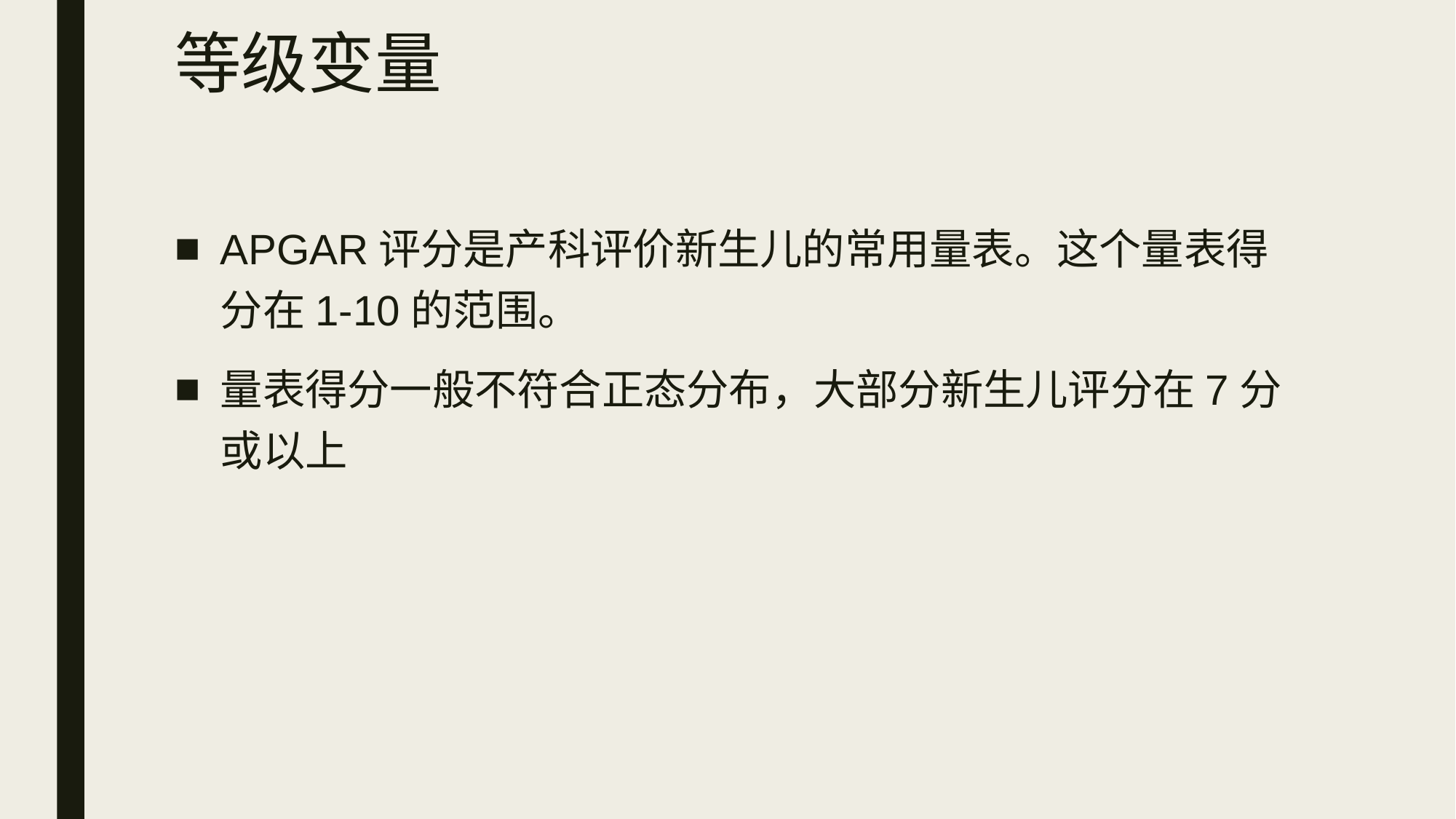

# 等级变量
APGAR评分是产科评价新生儿的常用量表。这个量表得分在1-10的范围。
量表得分一般不符合正态分布，大部分新生儿评分在7分或以上